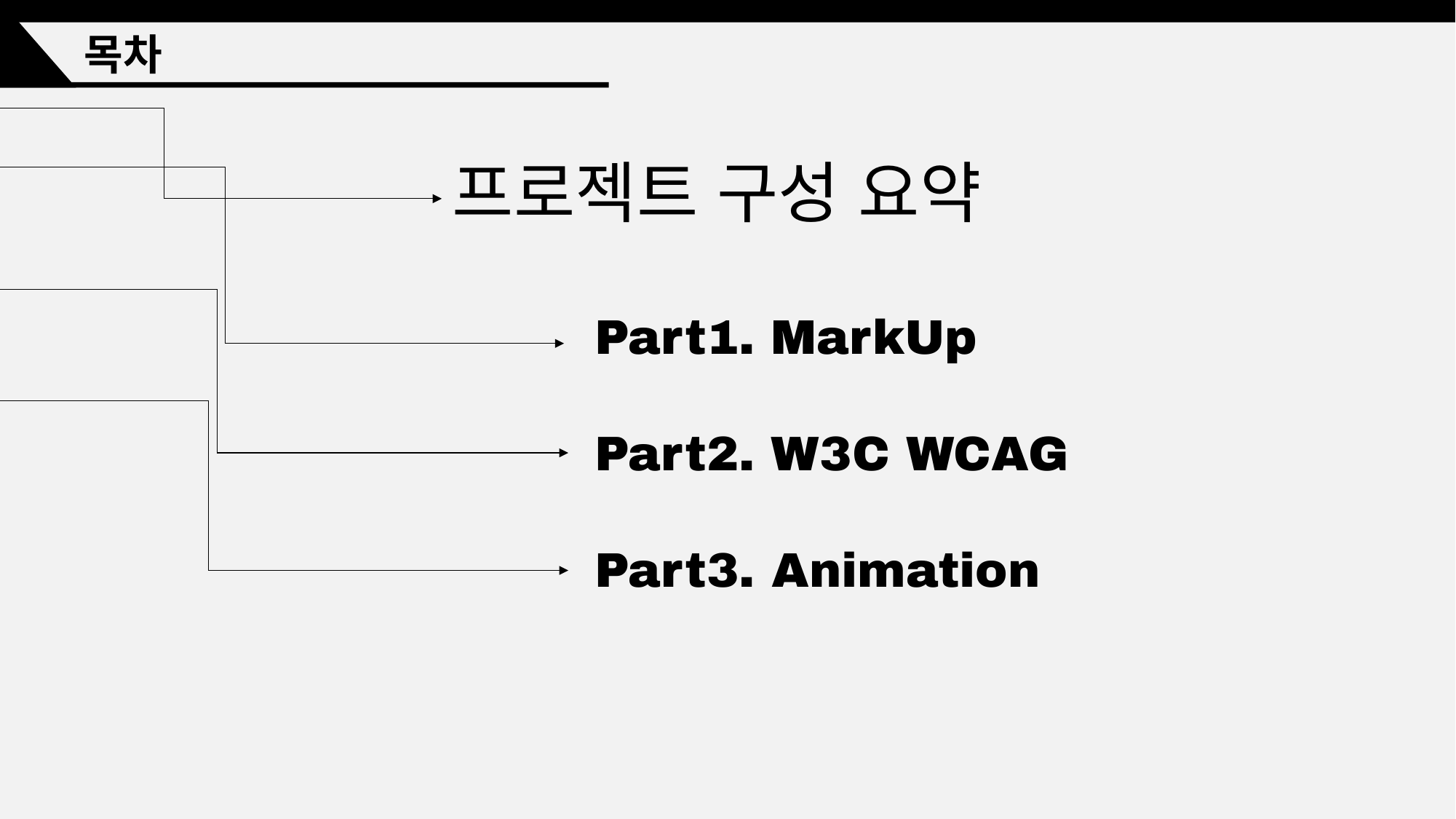

목차

프로젝트 구성 요약
Part1. MarkUp

Part2. W3C WCAG

Part3. Animation